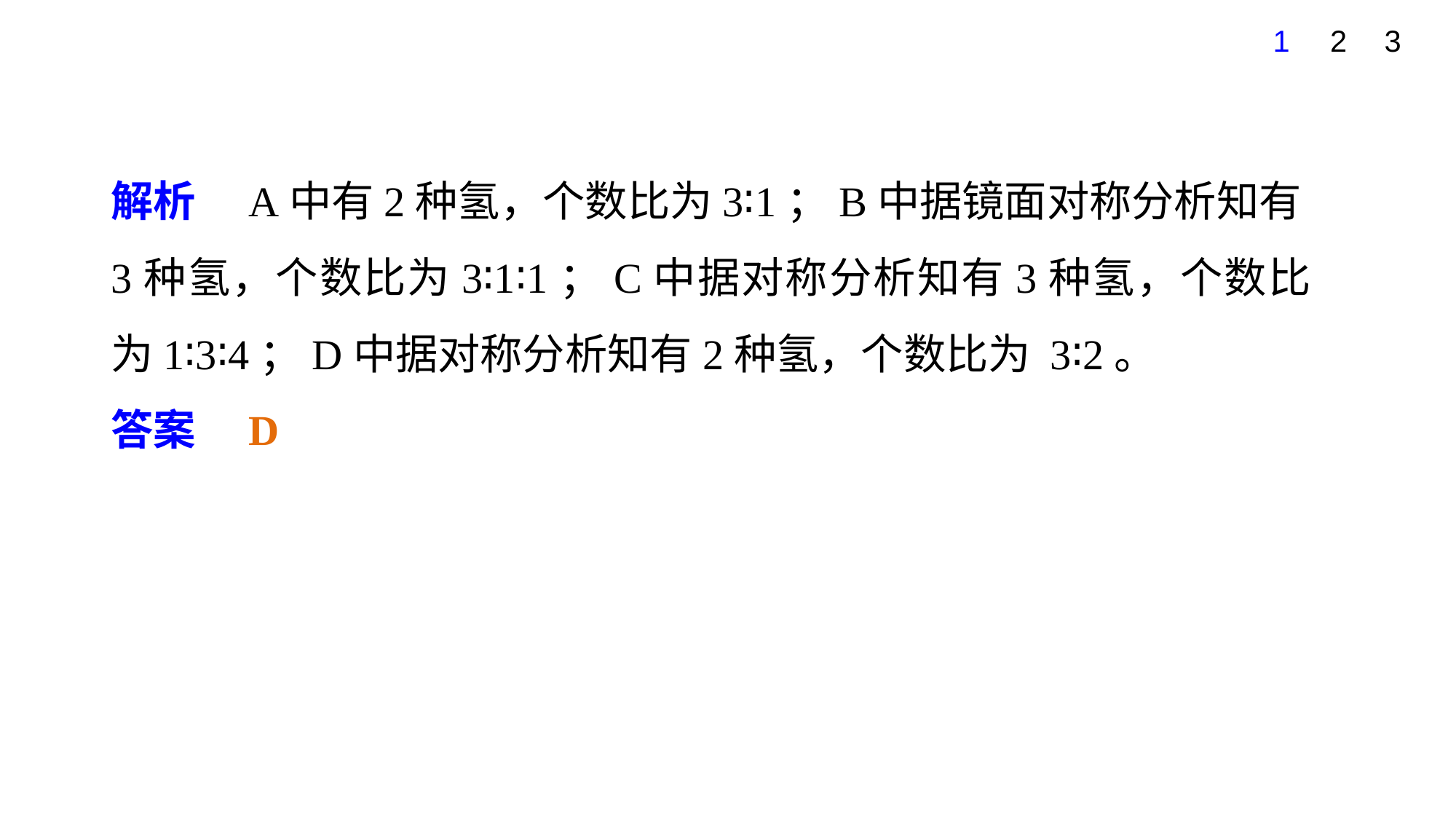

1
2
3
解析　A中有2种氢，个数比为3∶1；B中据镜面对称分析知有3种氢，个数比为3∶1∶1；C中据对称分析知有3种氢，个数比为1∶3∶4；D中据对称分析知有2种氢，个数比为 3∶2。
答案　D